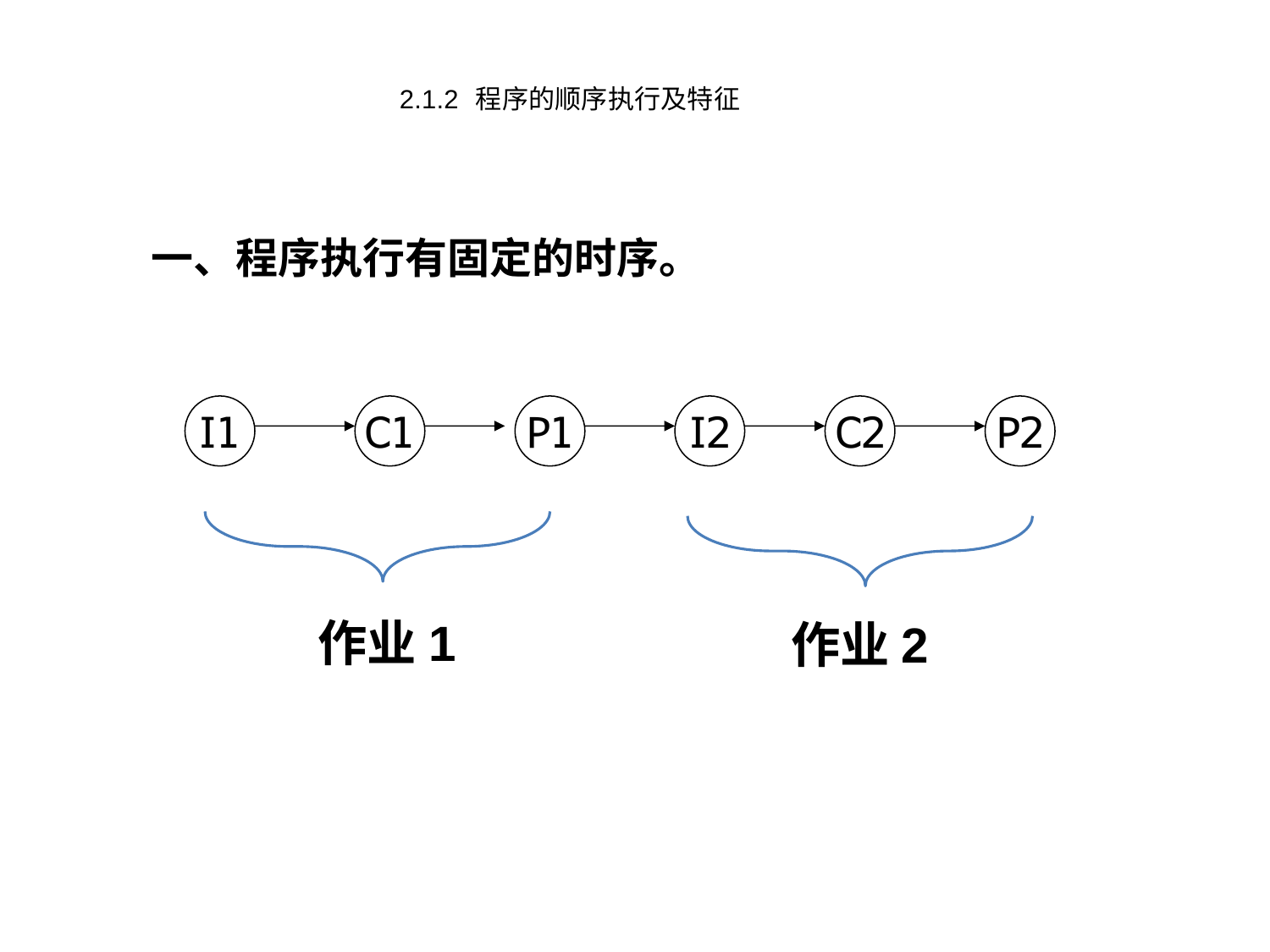

# 2.1.2  程序的顺序执行及特征

一、程序执行有固定的时序。

I1
C1
P1
I2
C2
P2

作业1
作业2